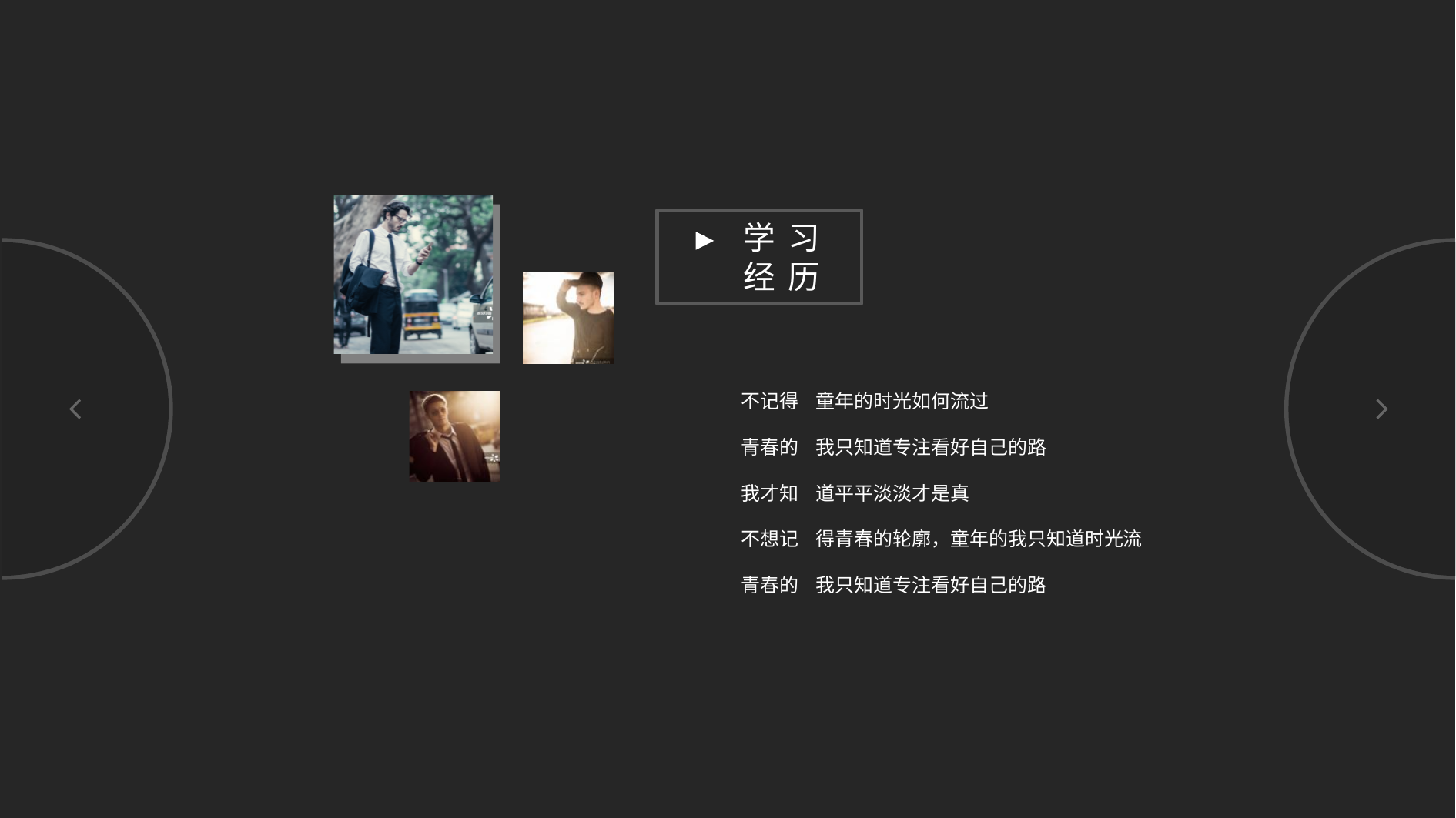

学习
经历

不记得    童年的时光如何流过
青春的    我只知道专注看好自己的路
我才知    道平平淡淡才是真
不想记    得青春的轮廓，童年的我只知道时光流
青春的    我只知道专注看好自己的路